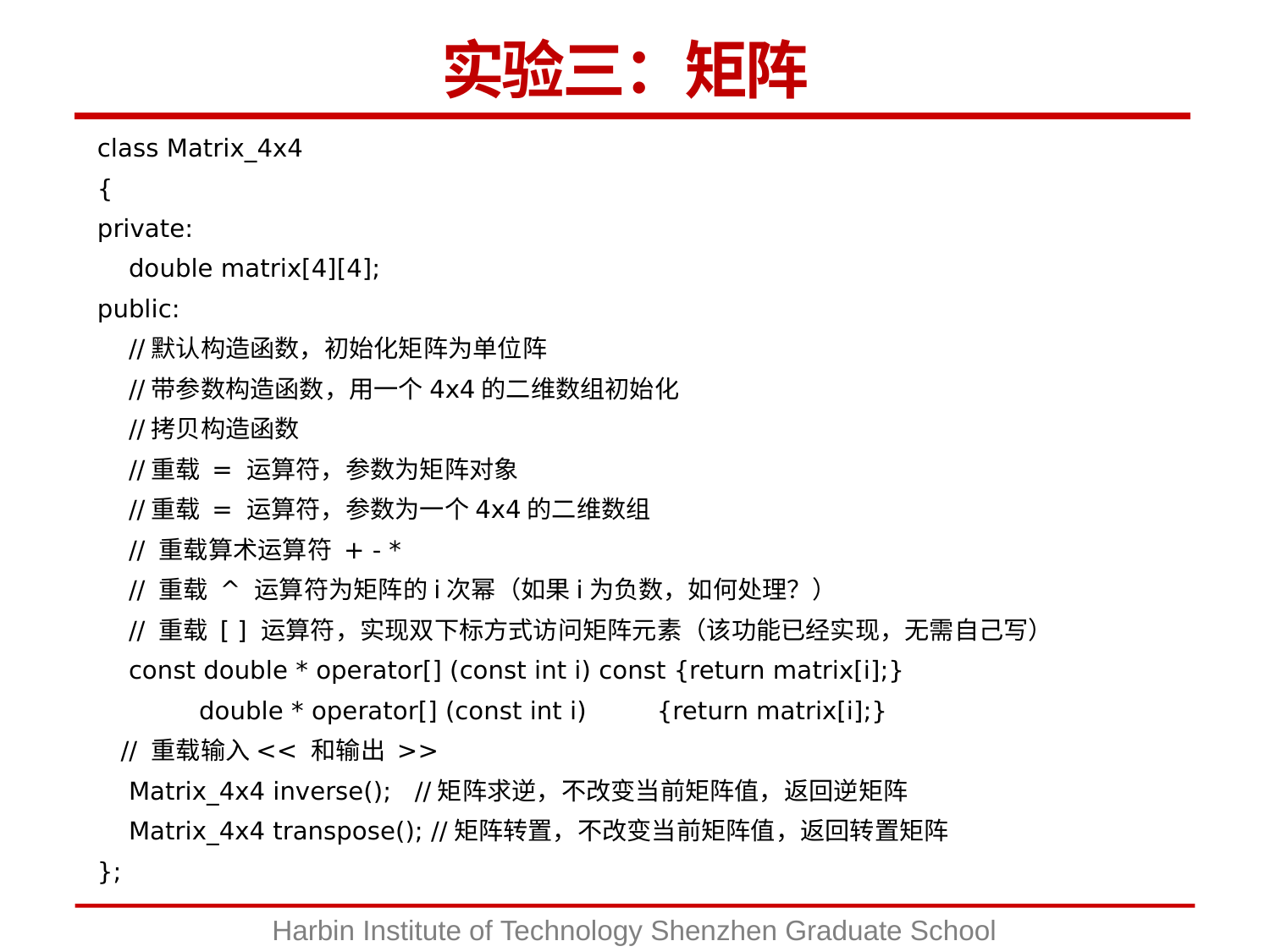

实验三：矩阵
class Matrix_4x4
{
private:
    double matrix[4][4];
public:
    //默认构造函数，初始化矩阵为单位阵
    //带参数构造函数，用一个4x4的二维数组初始化
    //拷贝构造函数
    //重载 = 运算符，参数为矩阵对象
    //重载 = 运算符，参数为一个4x4的二维数组
    // 重载算术运算符 + - *
    // 重载 ^ 运算符为矩阵的i次幂（如果i为负数，如何处理？）
    // 重载 [ ] 运算符，实现双下标方式访问矩阵元素（该功能已经实现，无需自己写）
    const double * operator[] (const int i) const {return matrix[i];}
             double * operator[] (const int i)         {return matrix[i];}
   // 重载输入<< 和输出 >>
    Matrix_4x4 inverse();   //矩阵求逆，不改变当前矩阵值，返回逆矩阵
    Matrix_4x4 transpose(); //矩阵转置，不改变当前矩阵值，返回转置矩阵
};
Harbin Institute of Technology Shenzhen Graduate School